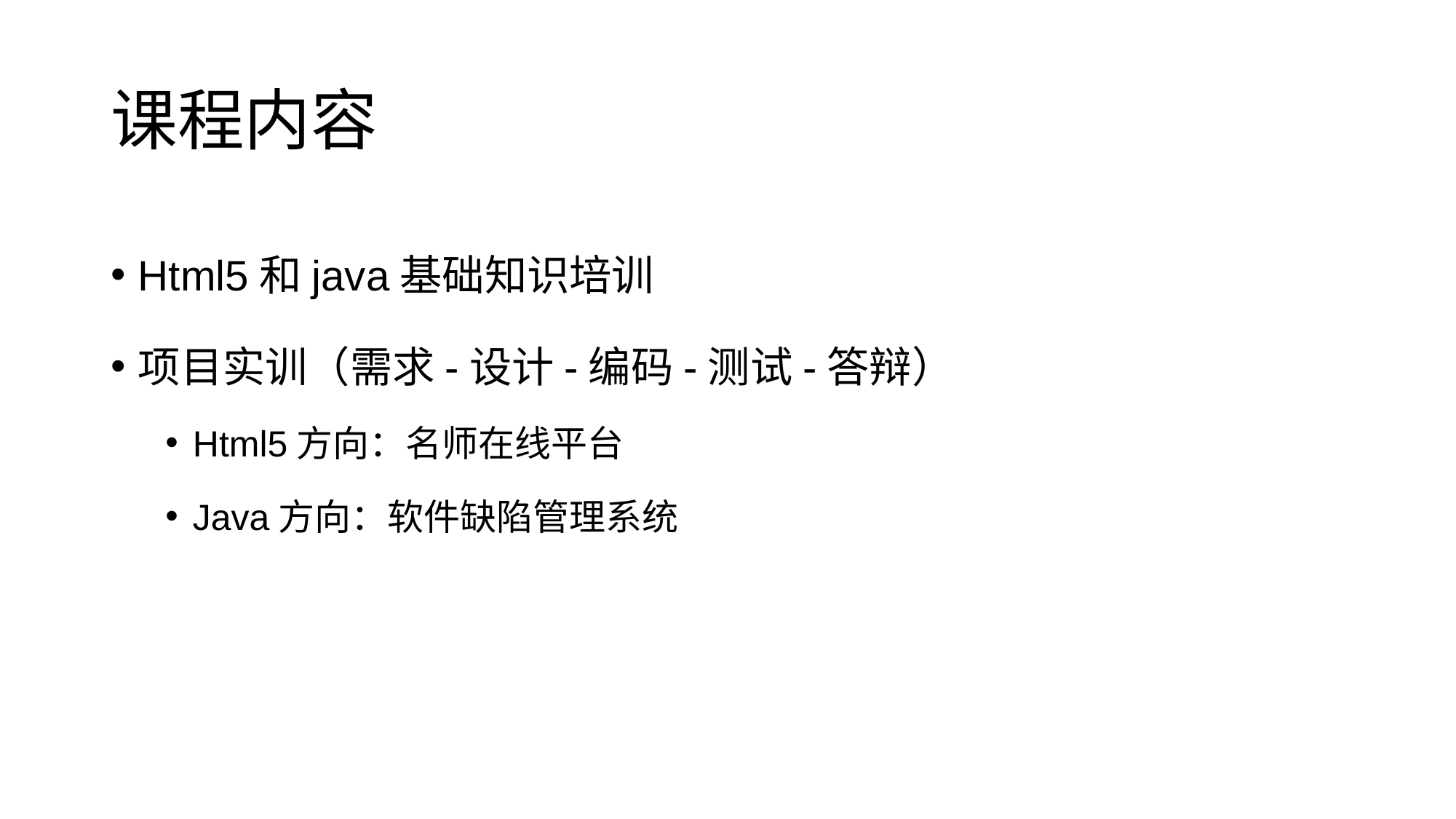

# 课程内容
Html5和java基础知识培训
项目实训（需求-设计-编码-测试-答辩）
Html5方向：名师在线平台
Java方向：软件缺陷管理系统